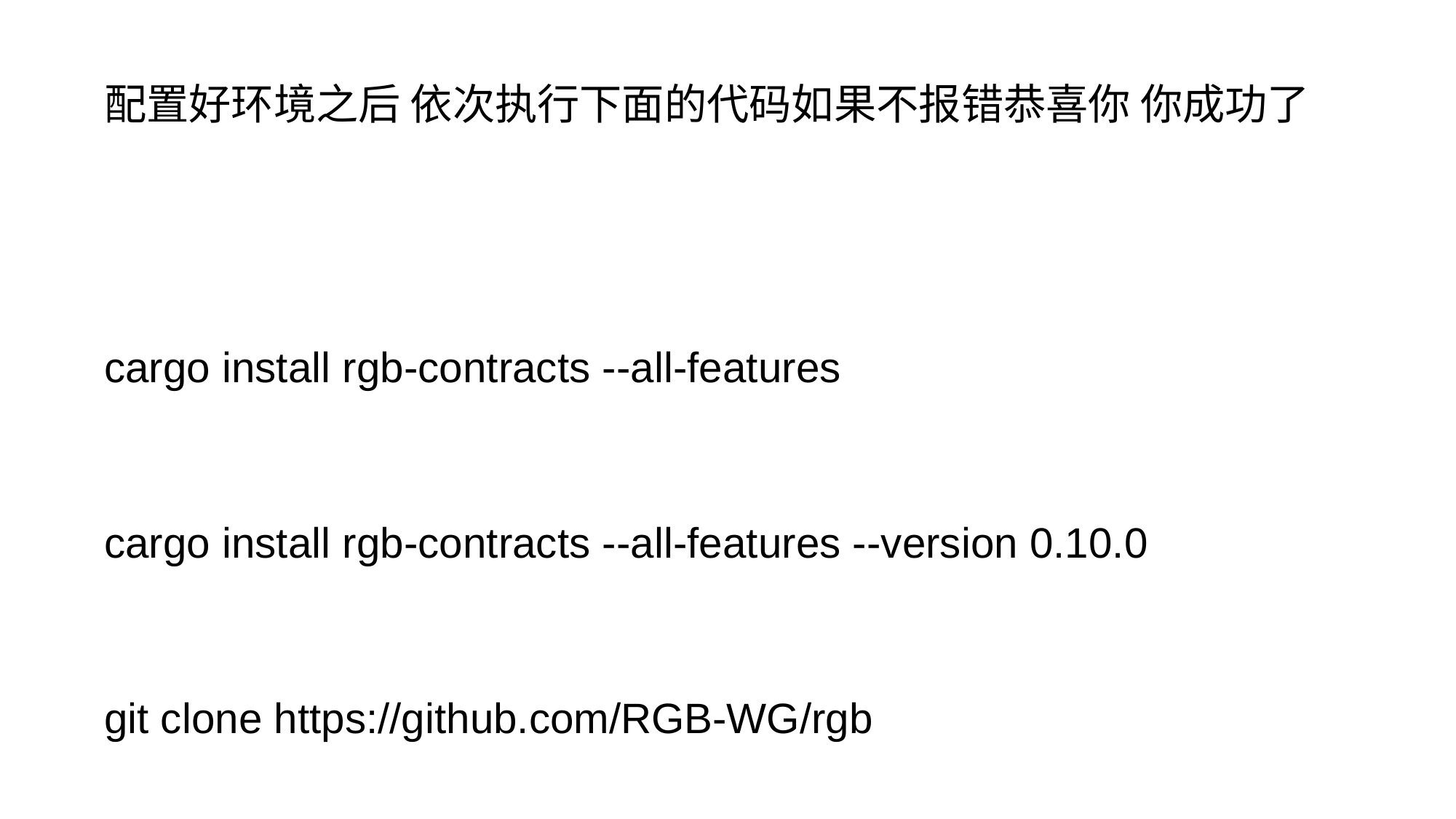

配置好环境之后 依次执行下面的代码如果不报错恭喜你 你成功了

cargo install rgb-contracts --all-features

cargo install rgb-contracts --all-features --version 0.10.0

git clone https://github.com/RGB-WG/rgb

cd rgb

cargo install --path . --all-features